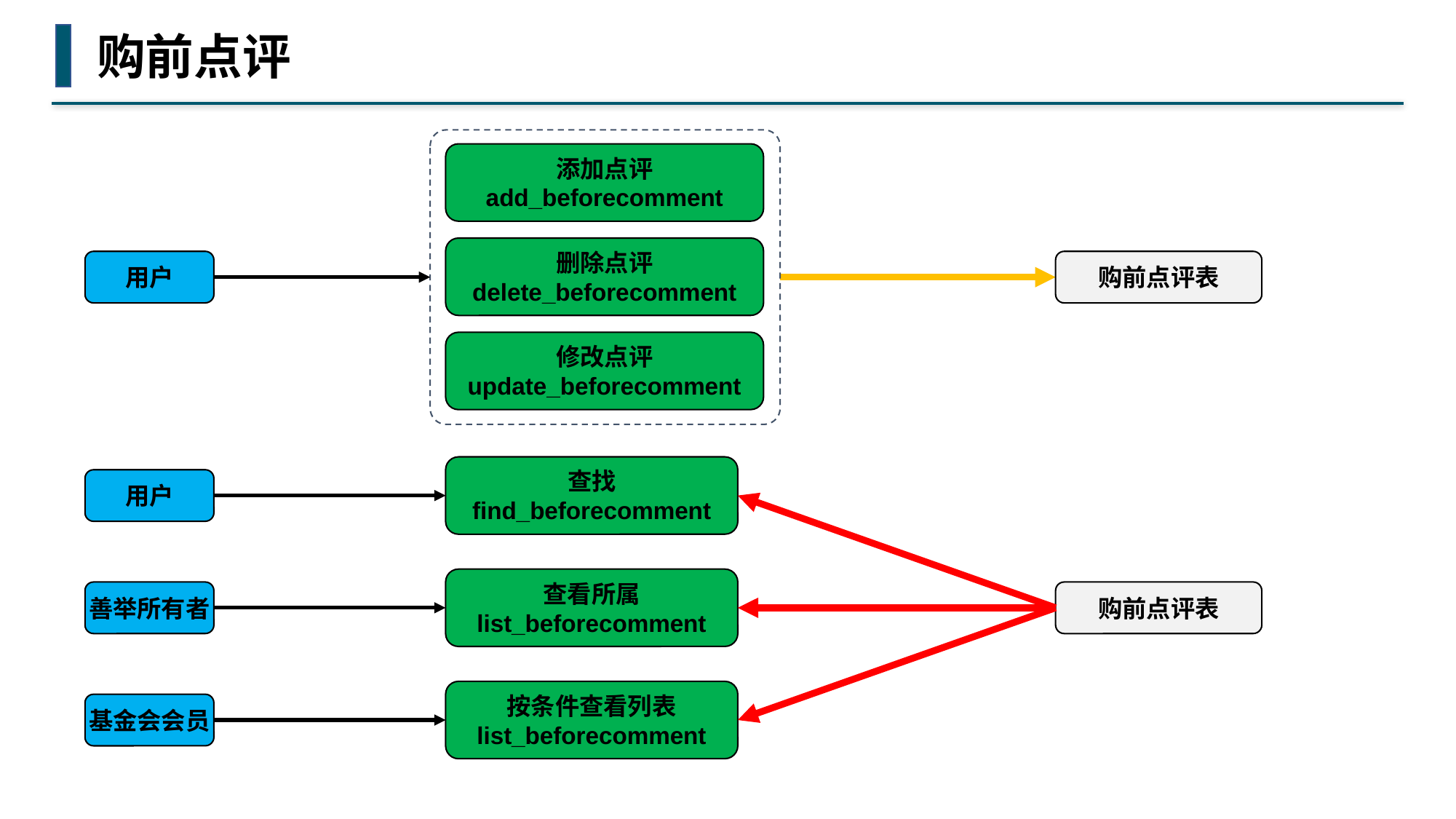

购前点评

添加点评
add_beforecomment
删除点评
delete_beforecomment
修改点评
update_beforecomment
用户
购前点评表
查找
find_beforecomment
用户
查看所属
list_beforecomment
善举所有者
购前点评表
按条件查看列表
list_beforecomment
基金会会员